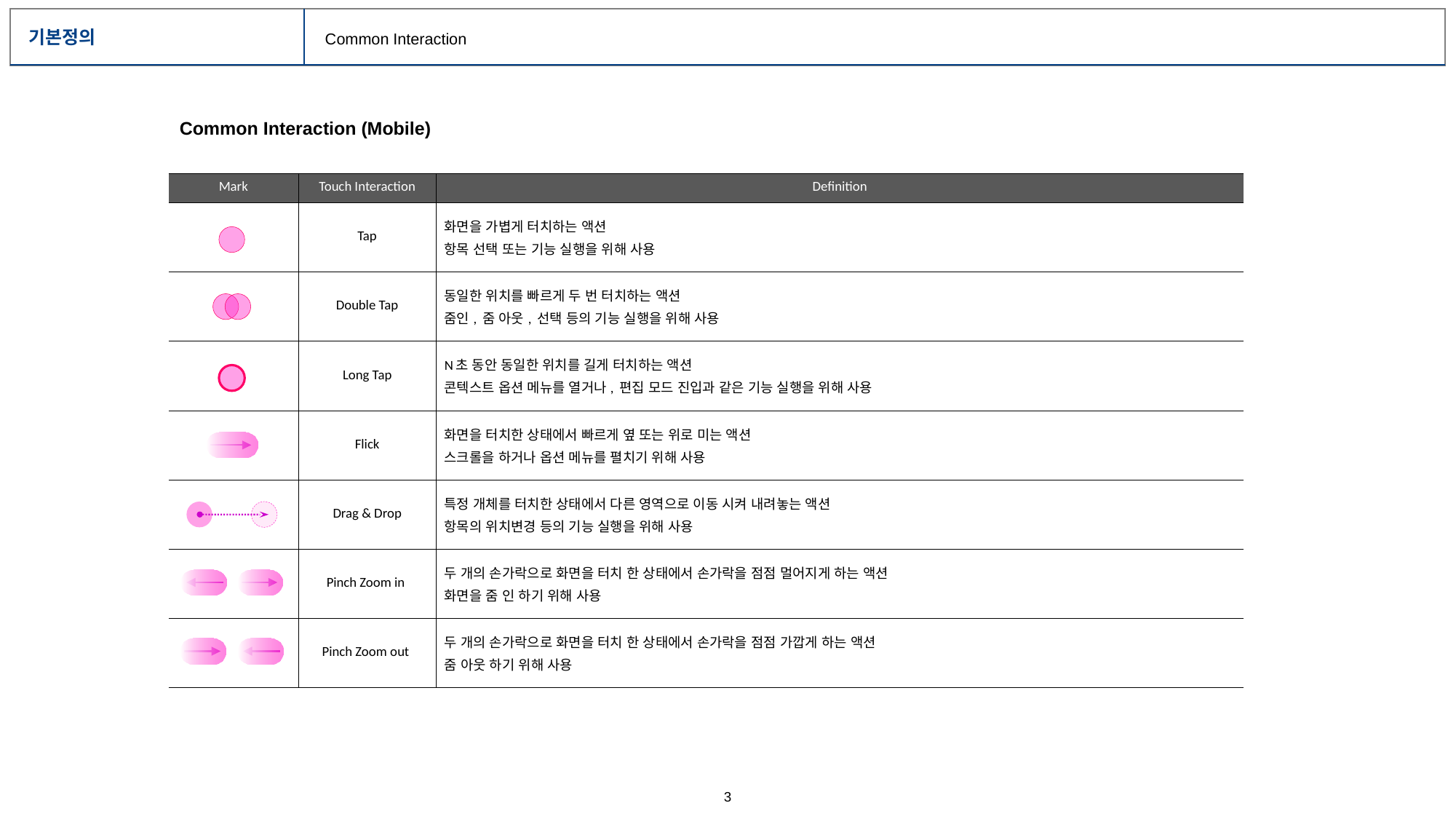

# 기본정의
Common Interaction
Common Interaction (Mobile)
| Mark | Touch Interaction | Definition |
| --- | --- | --- |
|  | Tap | 화면을 가볍게 터치하는 액션 항목 선택 또는 기능 실행을 위해 사용 |
|  | Double Tap | 동일한 위치를 빠르게 두 번 터치하는 액션 줌인, 줌 아웃, 선택 등의 기능 실행을 위해 사용 |
|  | Long Tap | N초 동안 동일한 위치를 길게 터치하는 액션 콘텍스트 옵션 메뉴를 열거나, 편집 모드 진입과 같은 기능 실행을 위해 사용 |
|  | Flick | 화면을 터치한 상태에서 빠르게 옆 또는 위로 미는 액션 스크롤을 하거나 옵션 메뉴를 펼치기 위해 사용 |
|  | Drag & Drop | 특정 개체를 터치한 상태에서 다른 영역으로 이동 시켜 내려놓는 액션 항목의 위치변경 등의 기능 실행을 위해 사용 |
|  | Pinch Zoom in | 두 개의 손가락으로 화면을 터치 한 상태에서 손가락을 점점 멀어지게 하는 액션 화면을 줌 인 하기 위해 사용 |
|  | Pinch Zoom out | 두 개의 손가락으로 화면을 터치 한 상태에서 손가락을 점점 가깝게 하는 액션 줌 아웃 하기 위해 사용 |